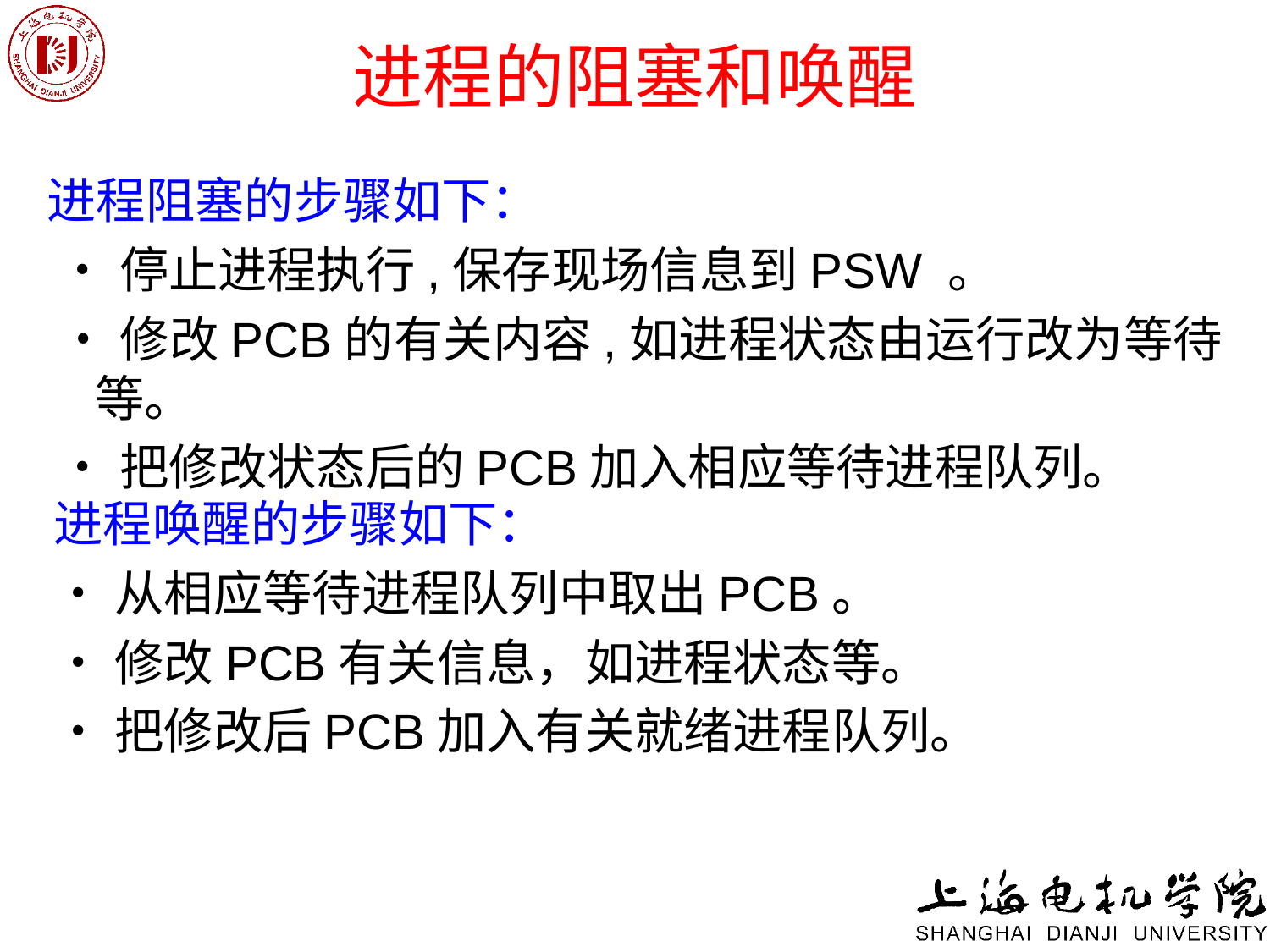

# 进程的阻塞和唤醒
进程阻塞的步骤如下：
 •停止进程执行,保存现场信息到PSW 。
 •修改PCB的有关内容,如进程状态由运行改为等待等。
 •把修改状态后的PCB加入相应等待进程队列。
进程唤醒的步骤如下：
•从相应等待进程队列中取出PCB。
•修改PCB有关信息，如进程状态等。
•把修改后PCB加入有关就绪进程队列。